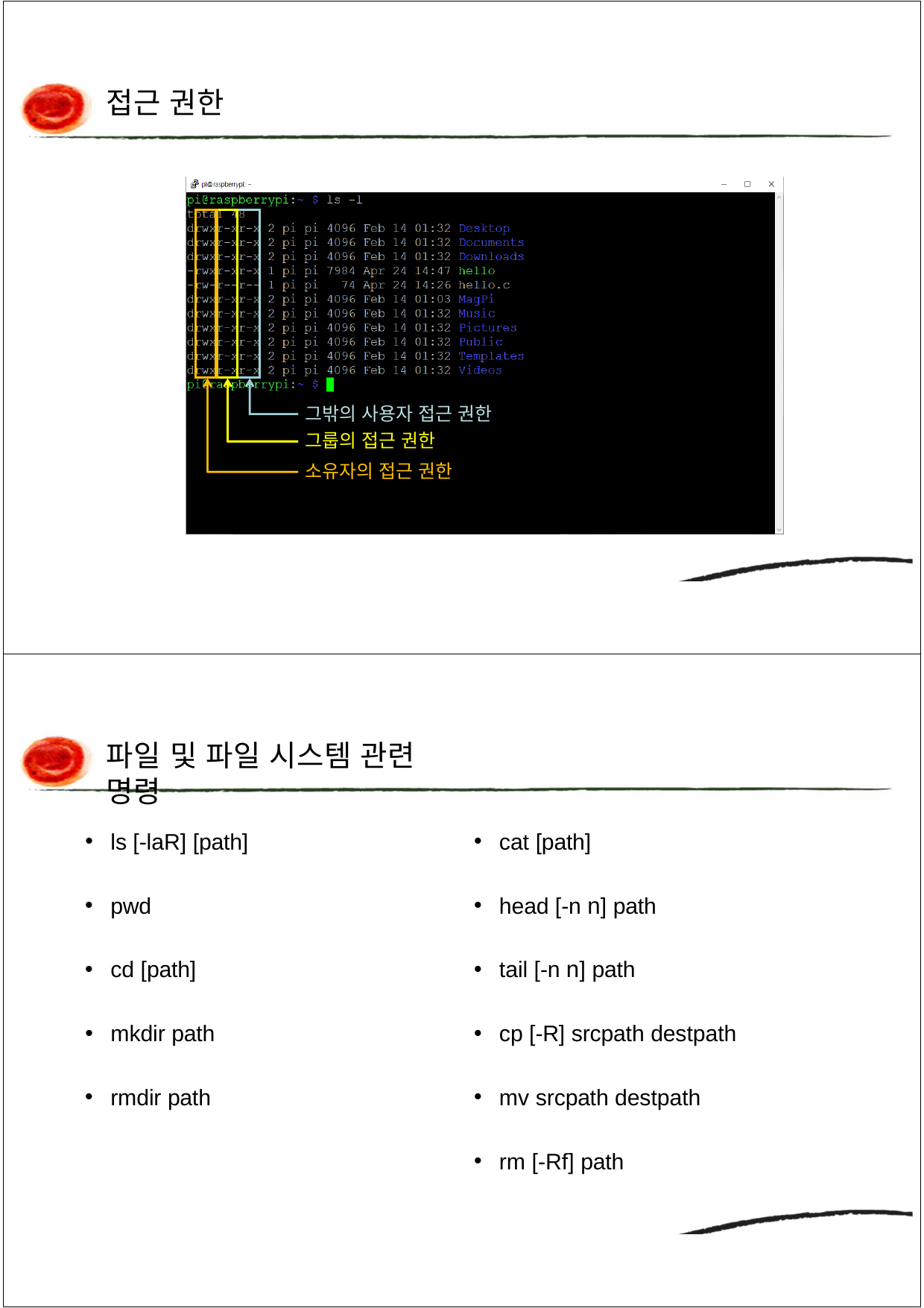

접근 권한

|  |  |  |
| --- | --- | --- |

그밖의 사용자 접근 권한  그룹의 접근 권한
소유자의 접근 권한

파일 및 파일 시스템 관련 명령
ls [-laR] [path]
cat [path]
head [-n n] path
pwd
tail [-n n] path
cd [path]
cp [-R] srcpath destpath
mkdir path
mv srcpath destpath
rmdir path
rm [-Rf] path